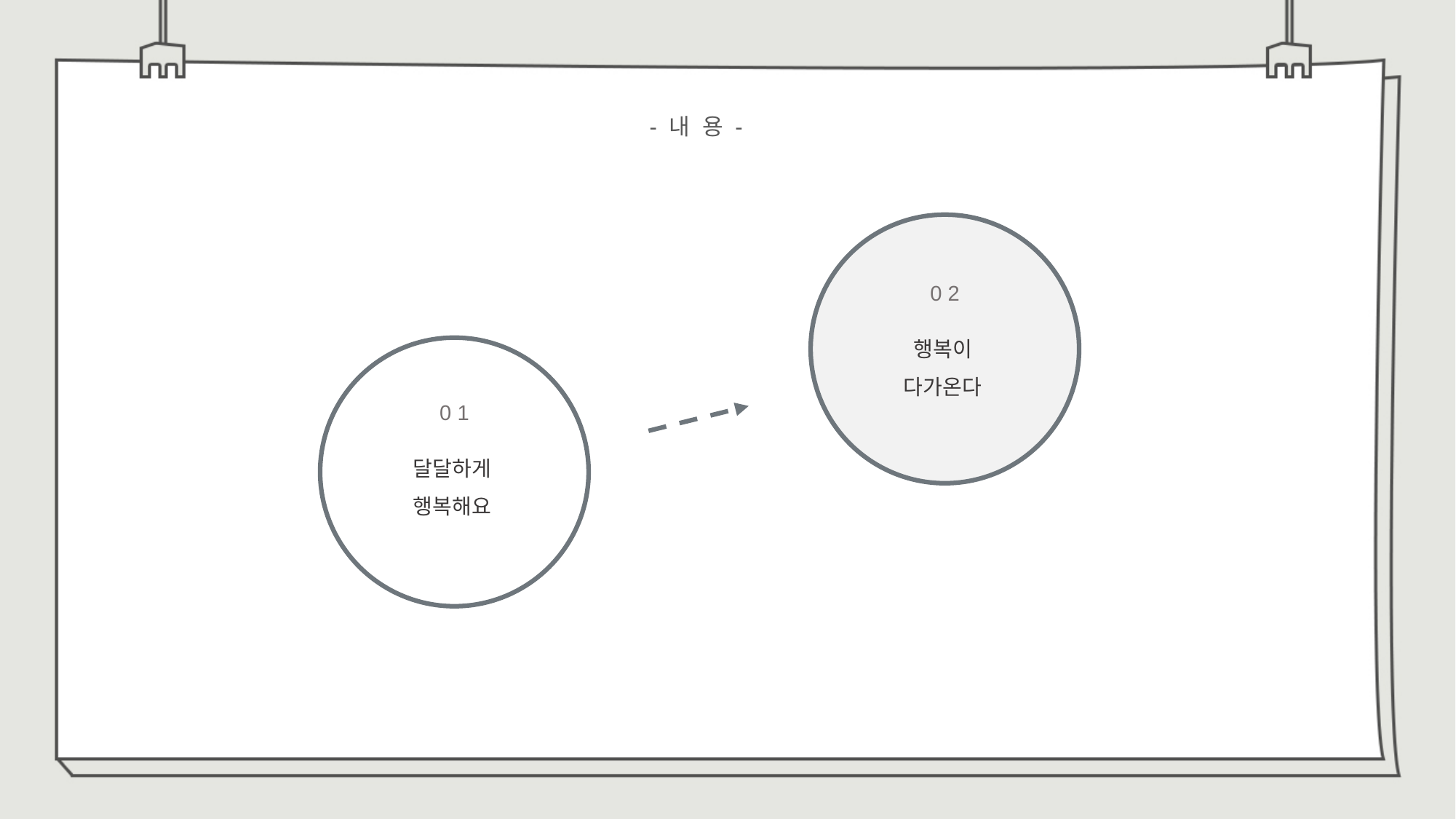

- 내  용 -

0 2
행복이
다가온다

0 1
달달하게
행복해요